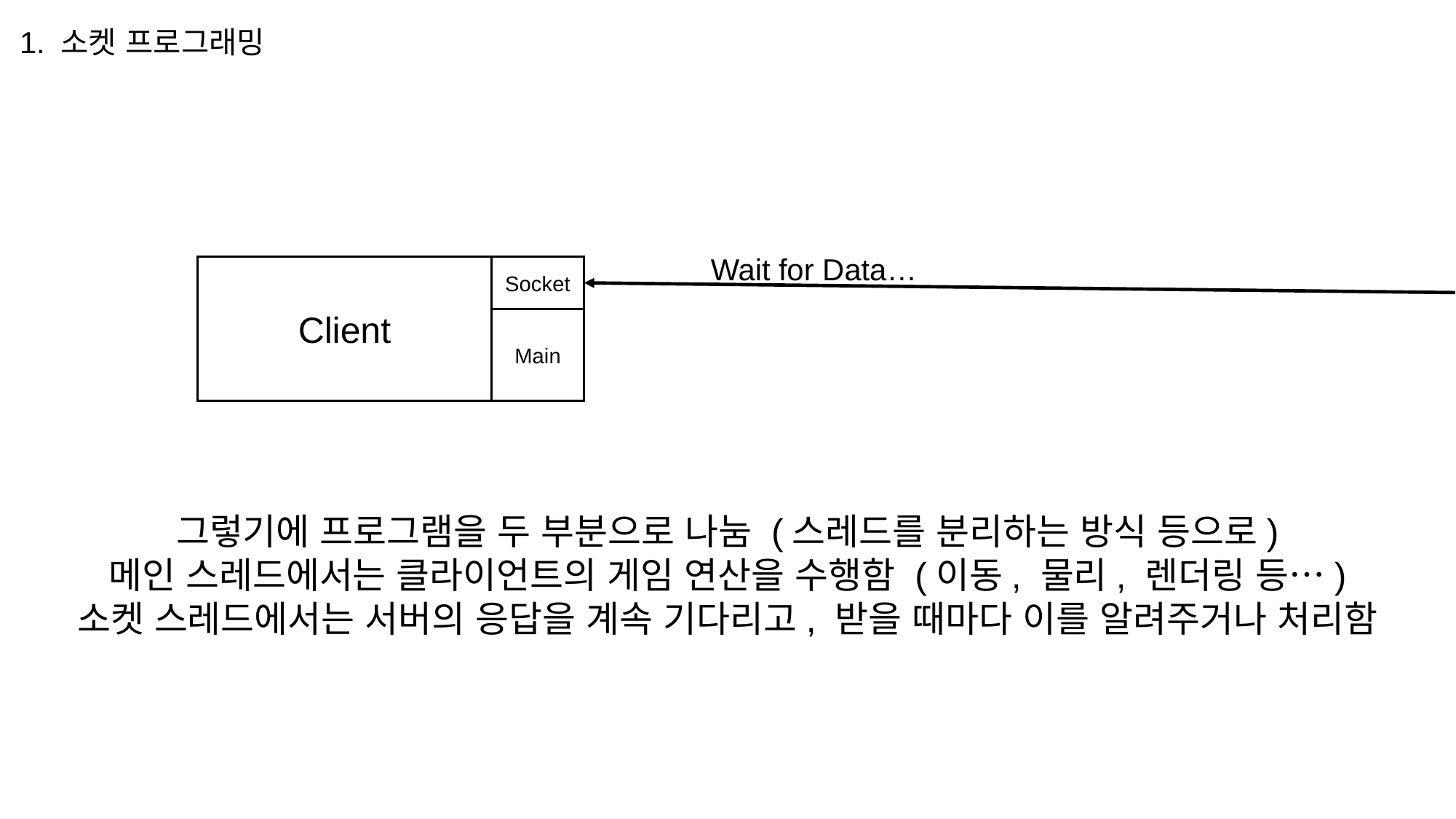

1. 소켓 프로그래밍
Wait for Data…
Client
Socket
Main
그렇기에 프로그램을 두 부분으로 나눔 (스레드를 분리하는 방식 등으로)
메인 스레드에서는 클라이언트의 게임 연산을 수행함 (이동, 물리, 렌더링 등…)
소켓 스레드에서는 서버의 응답을 계속 기다리고, 받을 때마다 이를 알려주거나 처리함